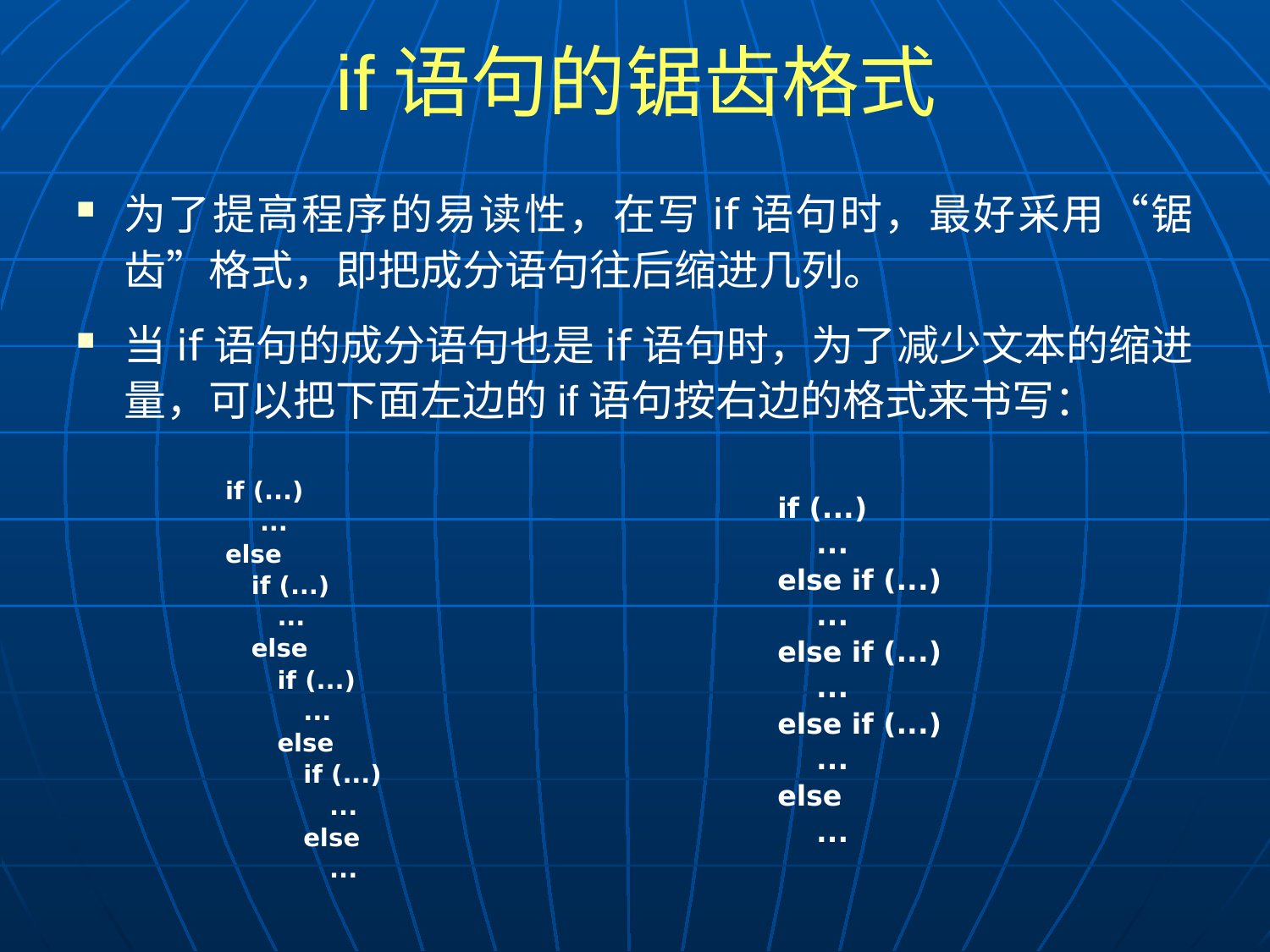

# if语句的锯齿格式
为了提高程序的易读性，在写if语句时，最好采用“锯齿”格式，即把成分语句往后缩进几列。
当if语句的成分语句也是if语句时，为了减少文本的缩进量，可以把下面左边的if语句按右边的格式来书写：
if (...)
    ...
else
   if (...)
      ...
   else
      if (...)
         ...
      else
         if (...)
            ...
         else
            ...
if (...)
    ...
else if (...)
    ...
else if (...)
    ...
else if (...)
    ...
else
    ...